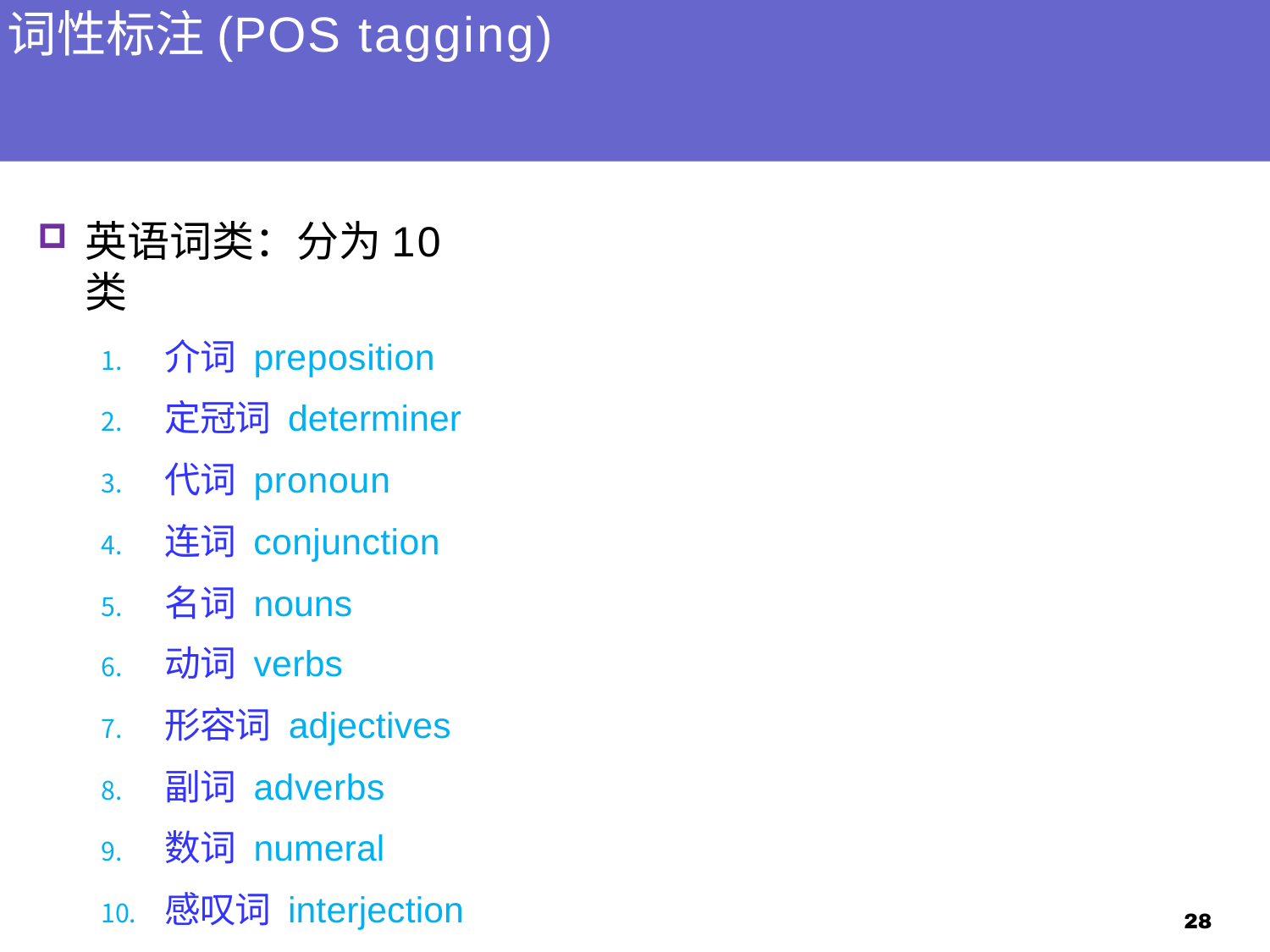

# 词性标注(POS tagging)
词的分类依据

英语词类：分为10类
介词 preposition
定冠词 determiner
代词 pronoun
连词 conjunction
名词 nouns
动词 verbs
形容词 adjectives
副词 adverbs
数词 numeral
感叹词 interjection
28